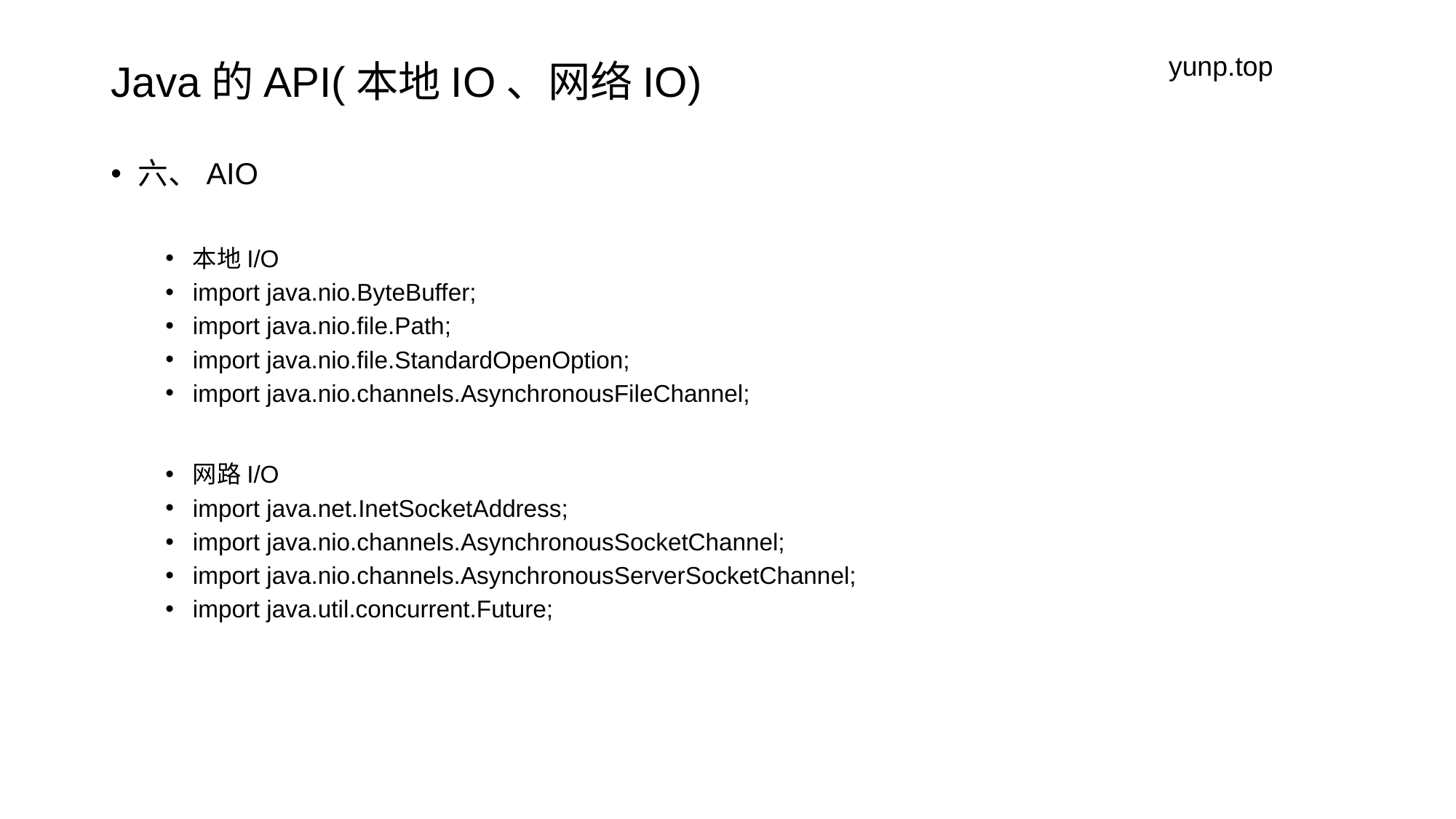

# Java的API(本地IO、网络IO)
yunp.top
六、AIO

本地I/O
import java.nio.ByteBuffer;
import java.nio.file.Path;
import java.nio.file.StandardOpenOption;
import java.nio.channels.AsynchronousFileChannel;

网路I/O
import java.net.InetSocketAddress;
import java.nio.channels.AsynchronousSocketChannel;
import java.nio.channels.AsynchronousServerSocketChannel;
import java.util.concurrent.Future;